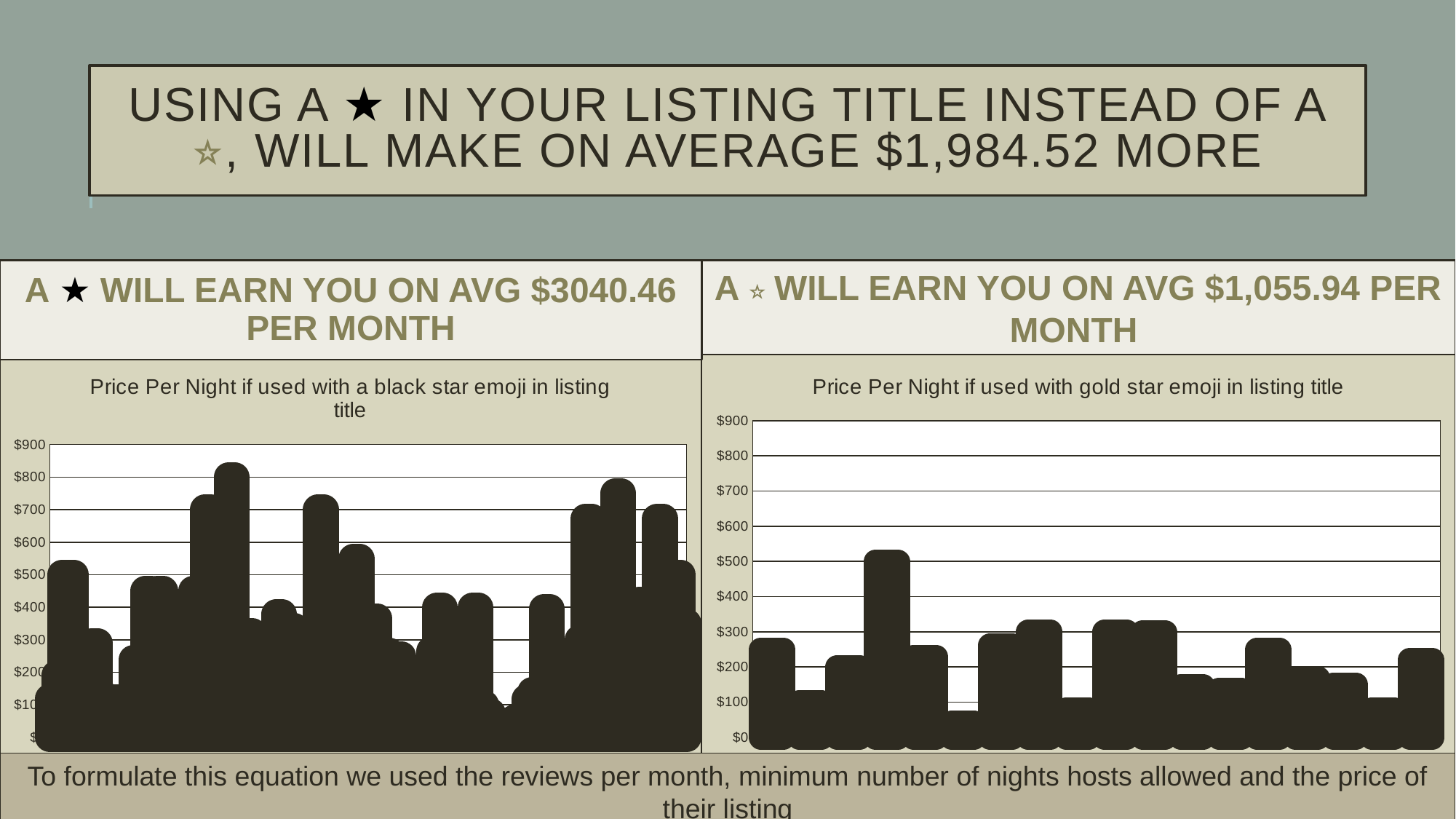

# Using a ★ in your listing title instead of a ⭐, will make on average $1,984.52 more
A ★ WILL EARN YOU ON AVG $3040.46 PER MONTH
A ⭐ WILL EARN YOU ON AVG $1,055.94 PER MONTH

### Chart: Price Per Night if used with a black star emoji in listing title

| Category | Total |
|---|---|
| ★ ❤ 1 Sunny apartment for family and friends ★ ❤ ♛ | 119.0 |
| ★ 4BRs Family Groups★ Duplex ★Backyard ★ NYC 35min | 190.0 |
| ★ AMAZING★  TIME SQUARE/ 2 Bedroom 3 Bed Apartment | 500.0 |
| ★ AMAZING★ TIME SQUARE/ 2 Bedroom 3 Bed APT | 500.0 |
| ★ Beautiful Apartment in Best Location ★ | 299.0 |
| ★ Business Getaway ★ Cozy & Warm | Laptop Friendly | 75.0 |
| ★ Clean, Private BR in Little Italy/Chinatown ★ | 169.0 |
| ★ CLEAN/ELEGANT TWO BEDROOM APARTMENT ★ | 289.0 |
| ★ Clean/Trendy/Sunny room ★ in the center of NYC | 129.0 |
| ★ Comfy Couple's Getaway ★ Walk/Transit Score 85+ | 65.0 |
| ★ Comfy Room ★ w/ Parking | Quiet Area | Near Park | 75.0 |
| ★ Convenience & Comfort Awaits!  ♥️ Your Stay! ★ | 117.0 |
| ★ Cosy room in Brooklyn ★ 20-min to Manhattan | 80.0 |
| ★ Cosy room in Bushwick ★ 20-min to Manhattan | 55.0 |
| ★ Discounted!!★ NEAR TIMES SQUARE | 239.0 |
| ★ Easy Access to the Best of Brooklyn - Tree Top ★ | 116.0 |
| ★ HEBREWS 13:2 ★ | 450.0 |
| ★ Hidden Gem. Spacious. Restaurants, Cafés Galore. | 130.0 |
| ★ Huge Three Bedroom Centrally Located ★ | 450.0 |
| ★ Luxury FiDi Studio - Elevator and Gym ★ | 279.0 |
| ★ Master Bdrm | HBO, Netflix + Stocked Mini Fridge | 105.0 |
| ★ NEW 2 BEDROOM APT NEXT TO CENTRAL PARK WEST★ | 135.0 |
| ★ Premier Room with 2 Queen Beds ★ | 119.0 |
| ★ Private Room in great location near Times Square | 135.0 |
| ★ Retreat to a Stylish 4BR in NYC ★ | 450.0 |
| ★ UES | Cozy bedroom near LGA, free coffee & tea! | 95.0 |
| ★ UNBEATABLE★ 4Beds/Manhattan/NYC/TIME SQUARE | 700.0 |
| ★ Unreal Loft w/ Huge Private Roofdeck ★ | 225.0 |
| ★ Warm NYC Getaway ★ | Walk/Transit Score 85+ | | 55.0 |
| ★ Your Cozy Home I Taxi Service I Backyard ★ | 78.0 |
| ★★ 4Br 2Ba Getaway in Chelsea ★★ | 800.0 |
| ★★ Spacious Single House | Close to Everything! ★★ | 260.0 |
| ★★★★★- Lux Astoria |❤of NYC| Near subway/Manhattan | 188.0 |
| ★★★Chic place in center of Manhattan★★★ | 320.0 |
| ★★Cute flat in ❤ of Manhattan★★ | 275.0 |
| ★★LUXURY at a MIDTOWN RESORT★★ | 198.0 |
| ★★SLEEP ON CLOUD 9 IN OUR DOUBLE BED SUITE★★ | 198.0 |
| ★☆Sunnyside☆-Locals' favorite neighbor for living- | 40.0 |
| ★1 BR DELUXE★ Near Grand Central Station -Midtown | 378.0 |
| ★1000 ft²  designer loft in SOHO - Little Italy★ | 250.0 |
| ★1800ft²/195m²★3-Levels★Deck★Walk Score 96★Office★ | 336.0 |
| ★2 mins to Subway B/Q, Great for budget travel★ | 33.0 |
| ★2,200sq Duplex w/Backyard near Fort Greene Park★ | 220.0 |
| ★3BR/2BA Amazing East Village Penthouse+Pvt Terr★ | 299.0 |
| ★Affordable Clean Private Room#1 in Hell' kitchen★ | 110.0 |
| ★AMAZING★ 4Beds/TIME SQUARE/NYC/PERFECT FOR U | 700.0 |
| ★Beautiful Home Away From Home★ | 60.0 |
| ★Bright,Spacious 1BR near Empire State/5th Ave | 250.0 |
| ★Bushwick Charming Room★ Great for Solo Travellers | 45.0 |
| ★City That Never Sleeps★ Hotel Room @ Midtown 45 ★ | 198.0 |
| ★Clean, Private Bedroom in Little Italy/Chinatown★ | 120.0 |
| ★COLUMBUS CIRCLE★FULL FLOOR LOFT~5 Beds@BROADWAY | 549.0 |
| ★Comfy Bedroom in Convenient, awesome location!★ | 31.0 |
| ★cozy apartment ★ | 30.0 |
| ★Hip ★Subway 1 min ★Backyard  ★3Beds ★Huge ★Duplex | 365.0 |
| ★Hostel Style Room | Ideal Traveling Buddies★ | 0.0 |
| ★HUGE beautiful E. Villager 2nd Av★ | 260.0 |
| ★INCREDIBLE LOCATION★HELLO TIMES SQ & CENTRAL PARK | 189.0 |
| ★Large Full Floor Apartment in Heart of Times Sqr★ | 250.0 |
| ★Long-term★Discount★NYC Blue Room Garden View | 42.0 |
| ★Long-term★Discount★Sunny NYC Room Near Subway | 47.0 |
| ★Luminous and vivid room in NYC★ | 110.0 |
| ★Luxurious Manhattan's Midtown Resort★ 2 Double's | 198.0 |
| ★Minimalist Spacious Bright sunny room in Midtown★ | 129.0 |
| ★Modern 2BDR WITH BIG PATIO in Upper East!★ | 264.0 |
| ★Modern,Cozy 3BDR/2BA Getaway in Upper East! | 399.0 |
| ★NEW YORK APT★ 20 Minutes to Manhattan ★1ST Floor | 135.0 |
| ★NYC Place with  Private Garden★sleep 4★ | 99.0 |
| ★Official & Only 6★Star Airbnb w/ TempurPedic Bed | 57.0 |
| ★Premier Queen Room with Balcony ★ | 99.0 |
| ★Private Guest Suite in a great location ★ | 70.0 |
| ★Private Rooftop★- Your Own Townhouse in NYC | 399.0 |
| ★Private Room Overlooking the Park★ | 99.0 |
| ★Private, Modern Apartment | Convenient Location★ | 75.0 |
| ★Pvt Room in 4BR House ★ Backyard ★Laundry ★ Room1 | 47.0 |
| ★Pvt Room in 4BR House ★ Backyard ★Laundry ★ Room2 | 39.0 |
| ★Pvt Room in 4BR House ★ Backyard ★Laundry ★ Room4 | 46.0 |
| ★Pvt Room in 4BR House ★ Backyard ★Laundry ★Room 3 | 43.0 |
| ★Roof views/Quick to Times Sq/NY Presby/Columbia ★ | 55.0 |
| ★Single Room in Backpackers Accommodation★ | 55.0 |
| ★Spacious 2 b/r apt | 3 beds + WiFi~Sleeps 1-6★ | 117.0 |
| ★Spacious bedroom in Midtown | Centrally Located★ | 140.0 |
| ★Spacious Private Room★ MANHATTAN + Close to Park! | 65.0 |
| ★SPRING/ SUMMER SALE ALERT★ 10 MIN TO TIMES SQUARE | 394.0 |
| ★STAY IN OUR MIDTOWN LUXURIOUS STUDIO SUITE★ | 252.0 |
| ★Unique two bedroom on 2nd Avenue★ | 260.0 |
| ★Warm + Welcoming BEDSTUY - Private2BR on J/M/Z★ | 125.0 |
| ♛ Fabulous Bedroom |★★★★★| ♛ | 95.0 |
| ❤️ Furnished One Bedroom with Terrace!! ★★★★★ | 125.0 |
| 100% 5★ Reviews - Big 2-Bed 2-Bath – Central Wburg | 300.0 |
| 2 BR Presidential for FAMILY Vacation ★ EPIC VIEWS | 672.0 |
| 5 ★ Stay in Manhattan (Cozy & Family Friendly) | 105.0 |
| 5 ★★★★★ Gorgeous suite only 1 block from subway! | 200.0 |
| 5★ clean,  150ft² bedroom, 10min to Union Square | 60.0 |
| 5min to Subway★20min to Manhattan★Large Bklyn Apt! | 189.0 |
| Artful loft ★ NYC ★ Chelsea | 750.0 |
| Brooklyn Bay Ridge area★★明るいお部屋★ | 29.0 |
| Cozy Manhattan room ★ 3 mins to subway | 70.0 |
| Gorgeous Artists'  loft ★ Prime location | 99.0 |
| HUGE SOHO 3 BR LOFT★★★★★LES/FULL FLOOR ★★★★★ | 416.0 |
| Magic★★Flat close to Brooklyn Bridge ★★ | 250.0 |
| NYC★GREATVALUE★STEPSFROMTRAIN★QUEENtempurpedicBED | 70.0 |
| RATED ★★★★★ IN THIS 2 BEDROOM PRESIDENTIAL SUITE | 672.0 |
| Stylish 2BR ★ Sleeps 6 ★ C.Park | 190.0 |
| Sunny&Stylish 1BR★Terrace★Doorman | 300.0 |
| Superb apartment in❤of Manhattan★ | 500.0 |
| Walk to Subway★15min to Manhattan★Min. to LGA/JFK | 350.0 |

### Chart: Price Per Night if used with gold star emoji in listing title

| Category | Total |
|---|---|
| ⚡Stylish Apt in Trendy Location!! ⭐ | 249.0 |
| ❤️Quiet room w/PRIVATE BATHROOM near Manhattan!⭐️ | 100.0 |
| ⭐️ Luxury Studio with modern finishes ⭐️ | 200.0 |
| ⭐ Oversized 4BR Loft In Prime Location! | 499.0 |
| ⭐⭐⭐Sleeps 10! Rare 4 Bedroom Apt Close to NYC | 229.0 |
| ⭐︎⭐︎PRIVATE Bathroom⭐︎⭐︎2min to subway+huge living | 41.0 |
| ⭐$1.6 MILLION CHELSEA FLAT⭐LUXURY AND LOCATION! | 261.0 |
| ⭐3 BR Sleep 8 A+ Location by Shops + Subway to NYC | 300.0 |
| ⭐️Harlem getaway w/ great amenities | 80.0 |
| ⭐Sleeps 10 ⭐ Rare 4 Bedroom ⭐ 30 Mins to NYC ⭐ | 300.0 |
| ⭐SPRING/SUMMER SALE- LARGE OUTDOOR PATIO⭐ | 299.0 |
| ⭐️Walk + Transit Score 97⭐️8min to Yankee Std⭐️ | 145.0 |
| 2 blocks to 2 ⭐️⭐️⭐️⭐️⭐️ | 135.0 |
| Cozy Studio ⭐ Premium Location in the Village! | 249.0 |
| Eveland the Place to Stay & Enjoy a 5-⭐️ 2bdrm | 169.0 |
| Grdn 2BD Sleeps 7 Pvt. Bath Near train⭐Mins to NYC | 150.0 |
| Inspiring & Motivational ⭐️ | 80.0 |
| Spacious Studio ⭐in the heart of NYC | 220.0 |
To formulate this equation we used the reviews per month, minimum number of nights hosts allowed and the price of their listing